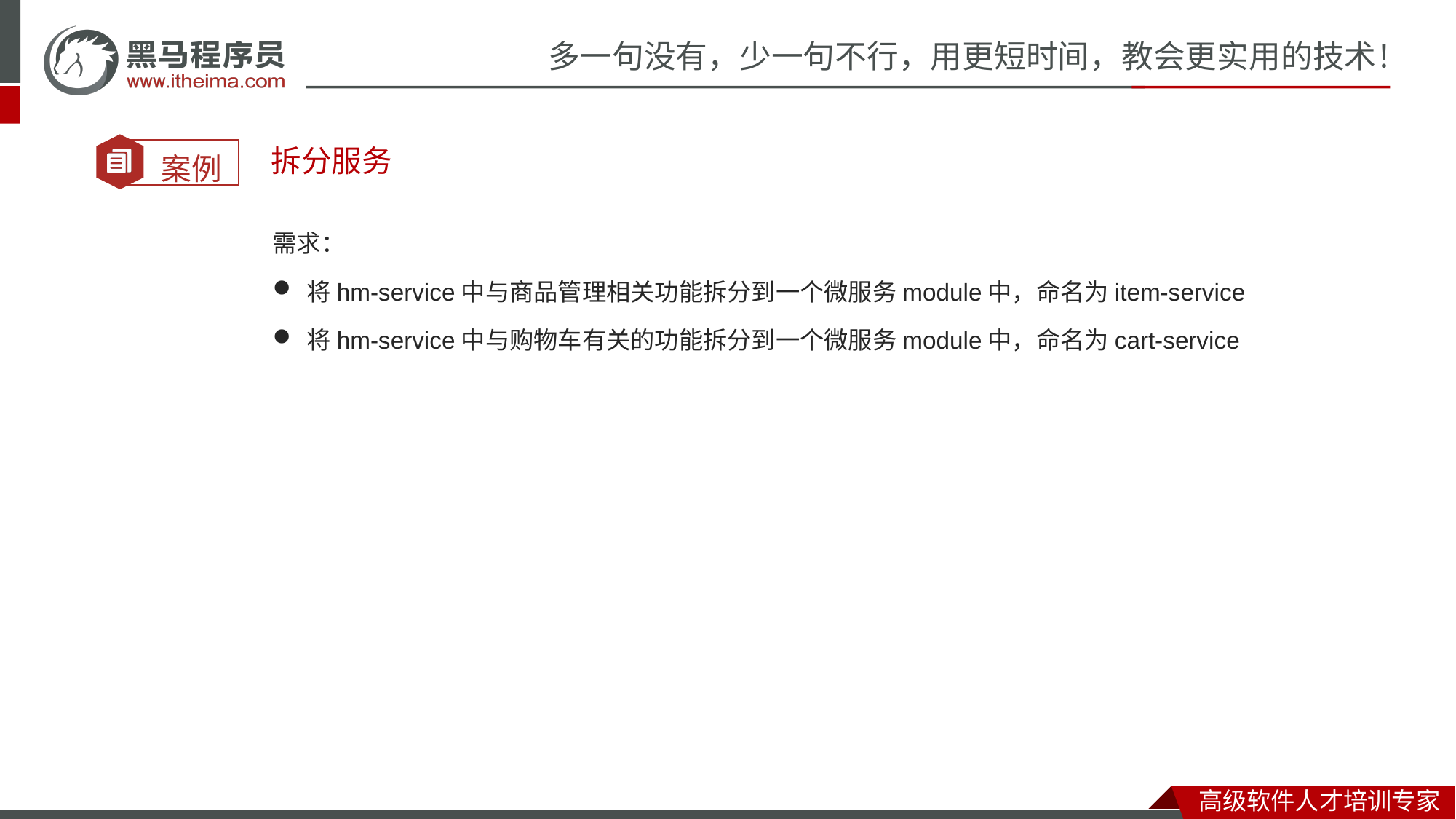

拆分服务
需求：
将hm-service中与商品管理相关功能拆分到一个微服务module中，命名为item-service
将hm-service中与购物车有关的功能拆分到一个微服务module中，命名为cart-service